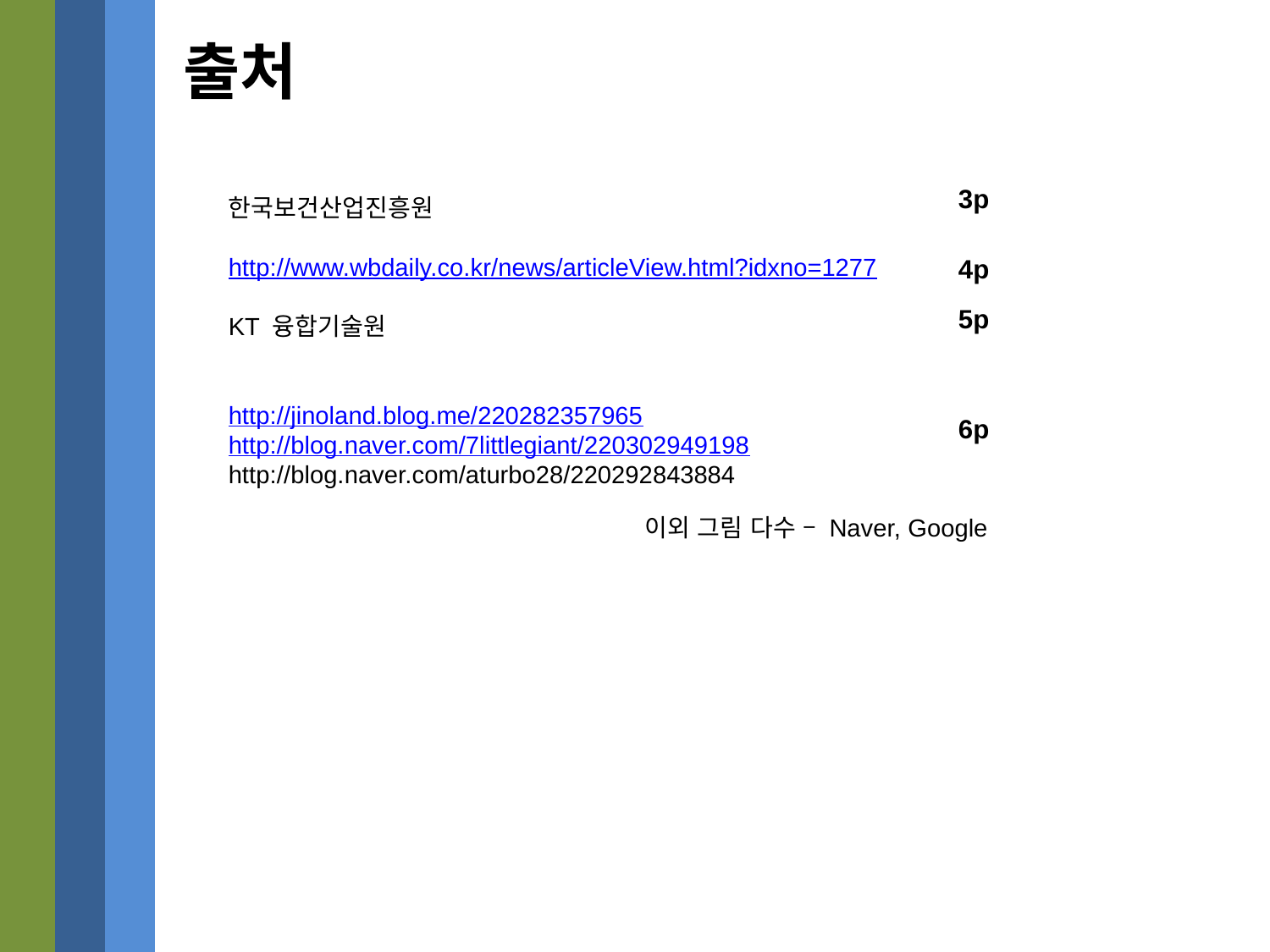

출처
3p
한국보건산업진흥원

http://www.wbdaily.co.kr/news/articleView.html?idxno=1277

KT 융합기술원

http://jinoland.blog.me/220282357965
http://blog.naver.com/7littlegiant/220302949198
http://blog.naver.com/aturbo28/220292843884

4p
5p
6p
이외 그림 다수 – Naver, Google